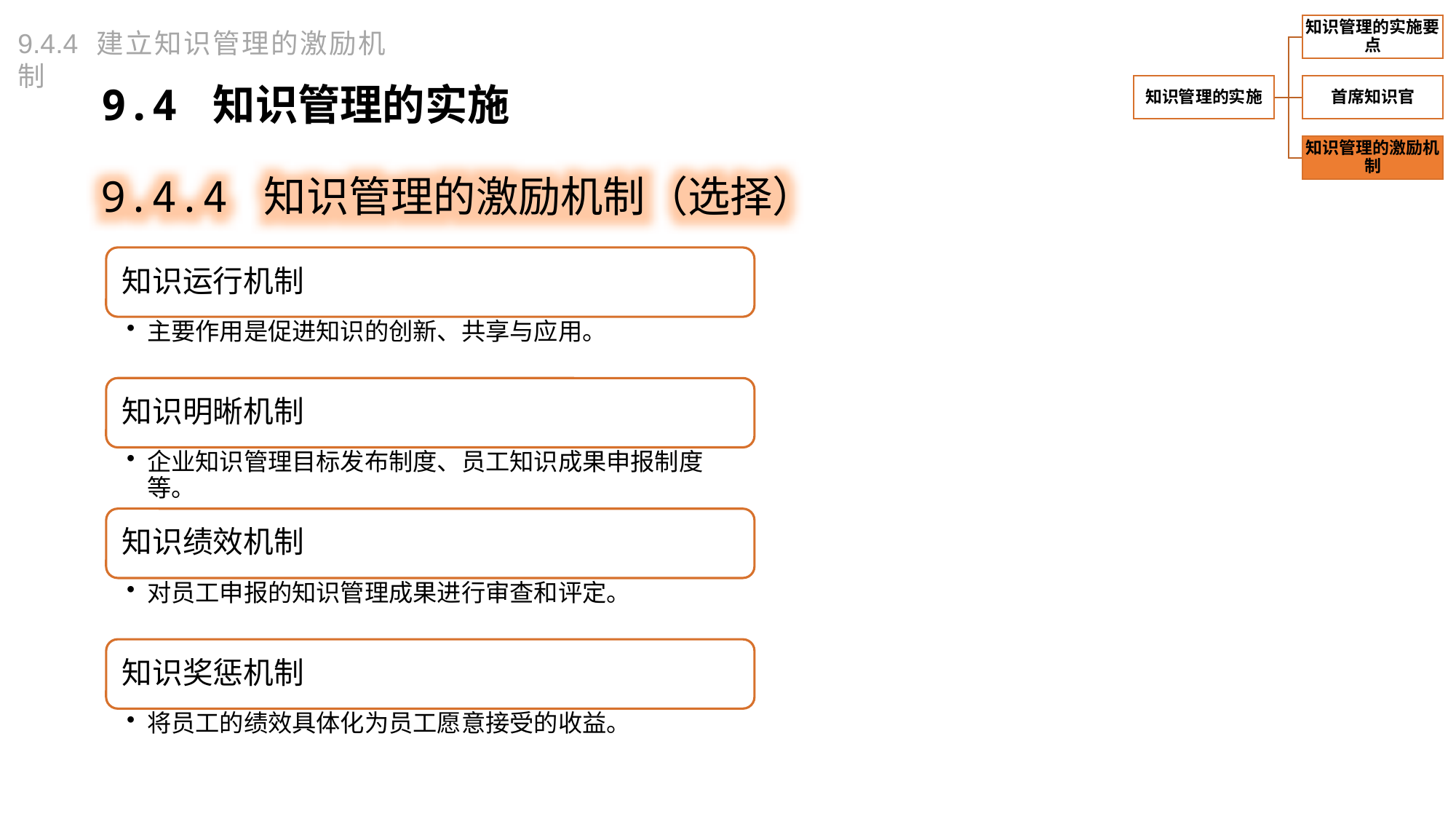

知识管理的实施
知识管理的实施要点
首席知识官
知识管理的激励机制
9.4.4 建立知识管理的激励机制
9.4 知识管理的实施
9.4.4 知识管理的激励机制（选择）
知识运行机制
主要作用是促进知识的创新、共享与应用。
知识明晰机制
企业知识管理目标发布制度、员工知识成果申报制度等。
知识绩效机制
对员工申报的知识管理成果进行审查和评定。
知识奖惩机制
将员工的绩效具体化为员工愿意接受的收益。